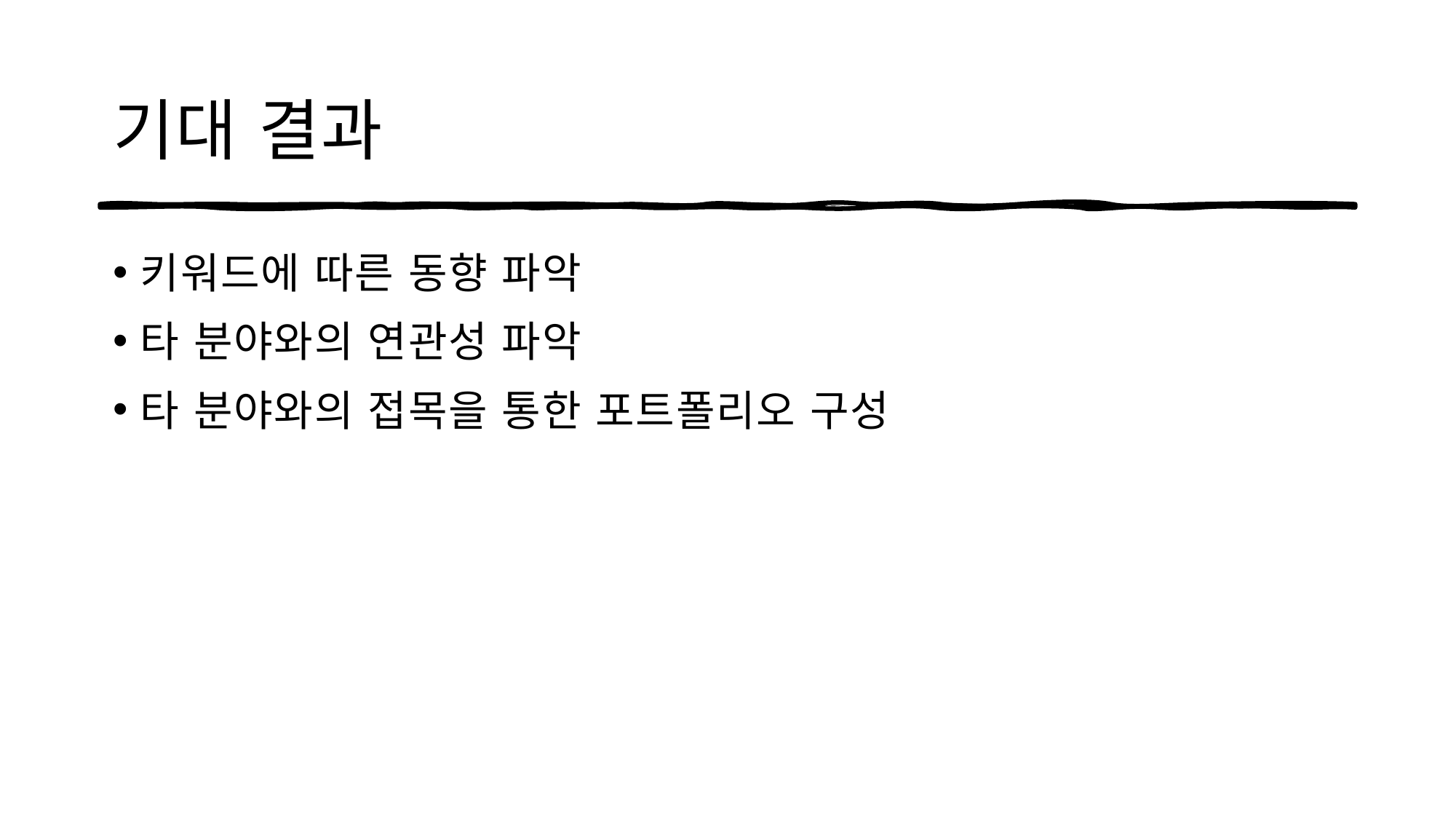

# 기대 결과
키워드에 따른 동향 파악
타 분야와의 연관성 파악
타 분야와의 접목을 통한 포트폴리오 구성